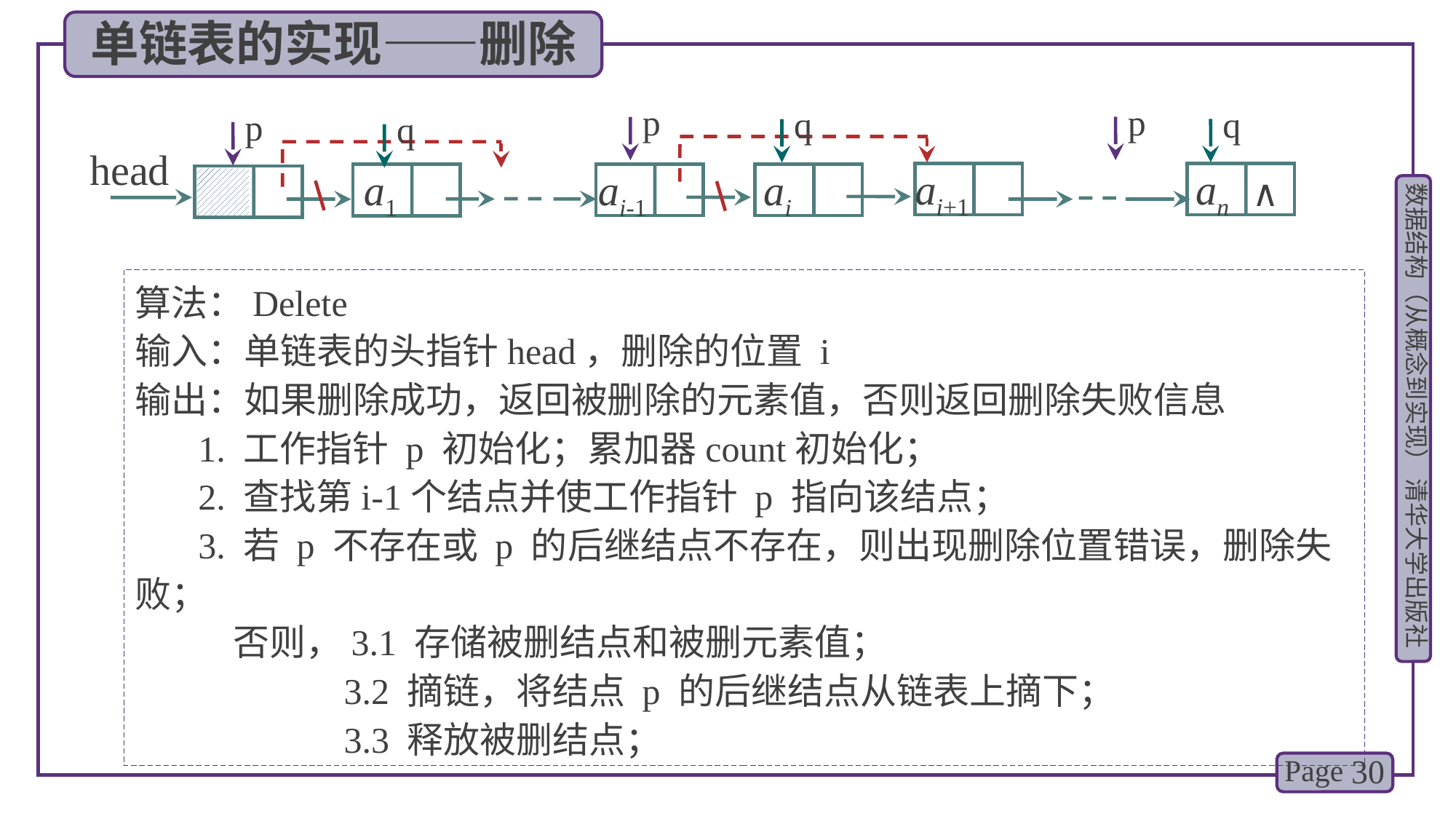

单链表的实现——删除

p

p

q

q

p

q

head
ai+1

an

ai-1

ai

a1

∧

算法：Delete
输入：单链表的头指针head，删除的位置 i
输出：如果删除成功，返回被删除的元素值，否则返回删除失败信息
       1. 工作指针 p 初始化；累加器count初始化；
       2. 查找第i-1个结点并使工作指针 p 指向该结点；
       3. 若 p 不存在或 p 的后继结点不存在，则出现删除位置错误，删除失败；
           否则，3.1 存储被删结点和被删元素值；
                       3.2 摘链，将结点 p 的后继结点从链表上摘下；
                       3.3 释放被删结点；